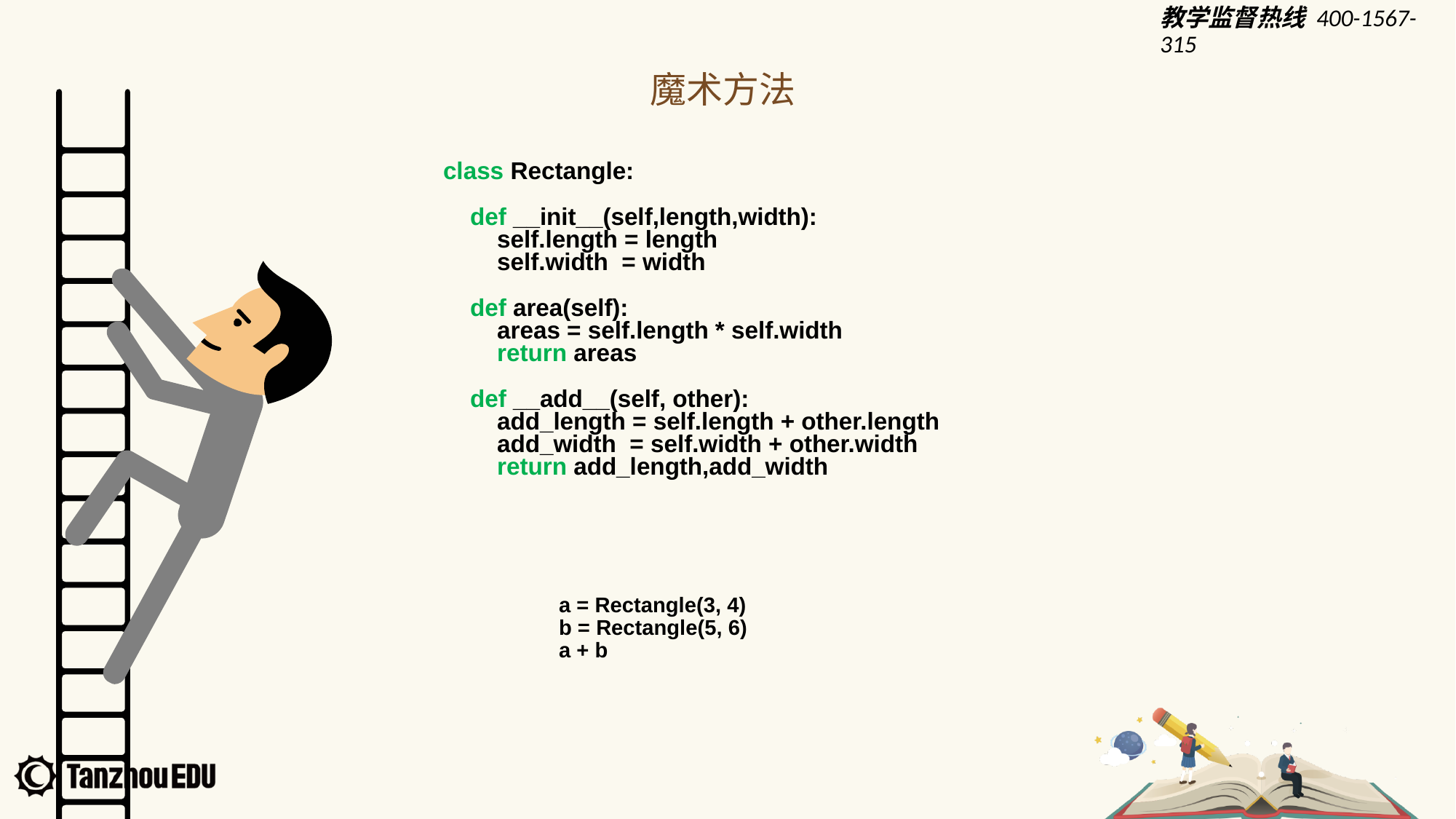

魔术方法

class Rectangle:

    def __init__(self,length,width):
        self.length = length
        self.width  = width

    def area(self):
        areas = self.length * self.width
        return areas

    def __add__(self, other):
        add_length = self.length + other.length
        add_width  = self.width + other.width
        return add_length,add_width
a = Rectangle(3, 4)
b = Rectangle(5, 6)
a + b